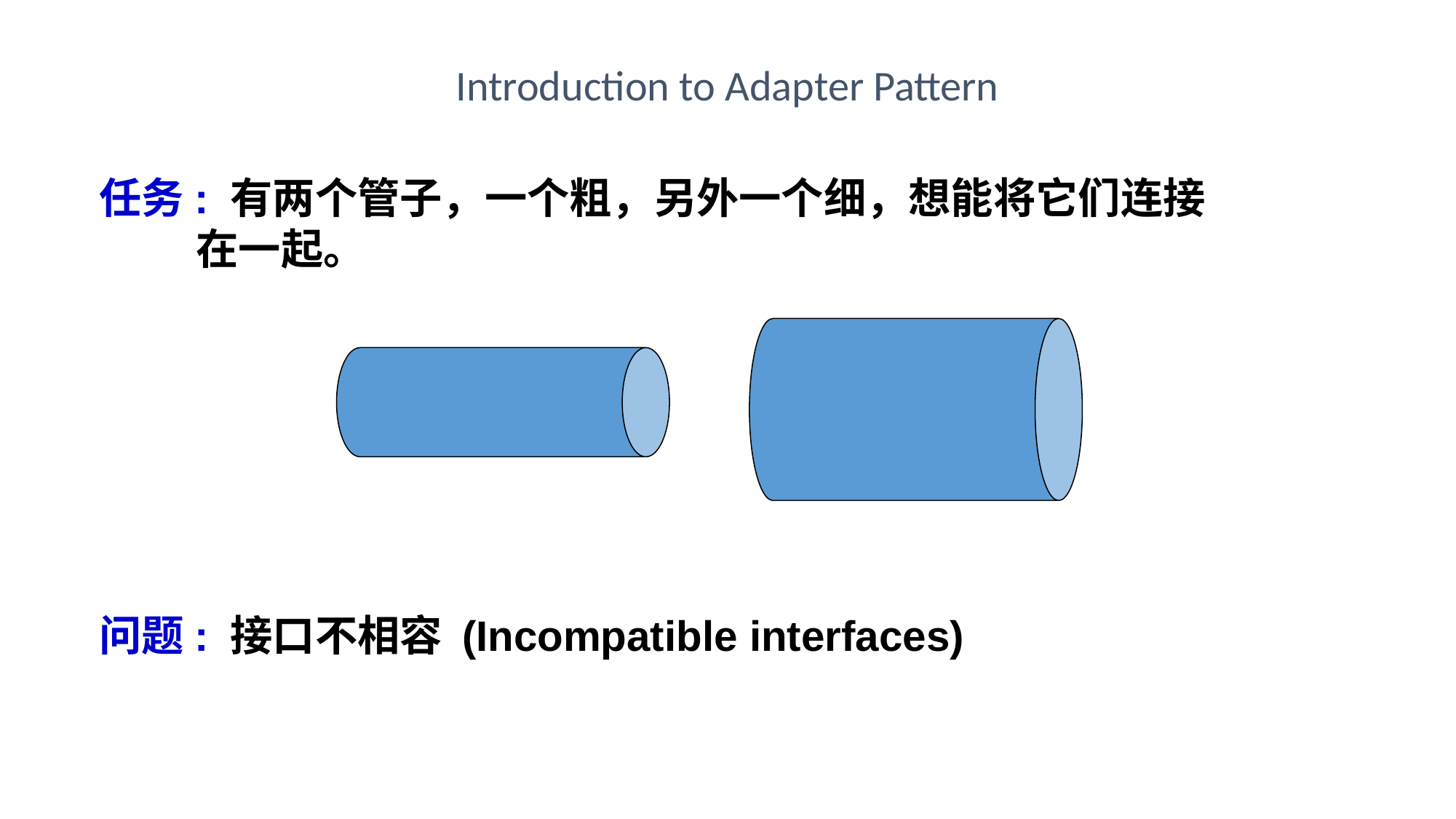

Introduction to Adapter Pattern
任务: 有两个管子，一个粗，另外一个细，想能将它们连接
         在一起。

问题: 接口不相容 (Incompatible interfaces)
5